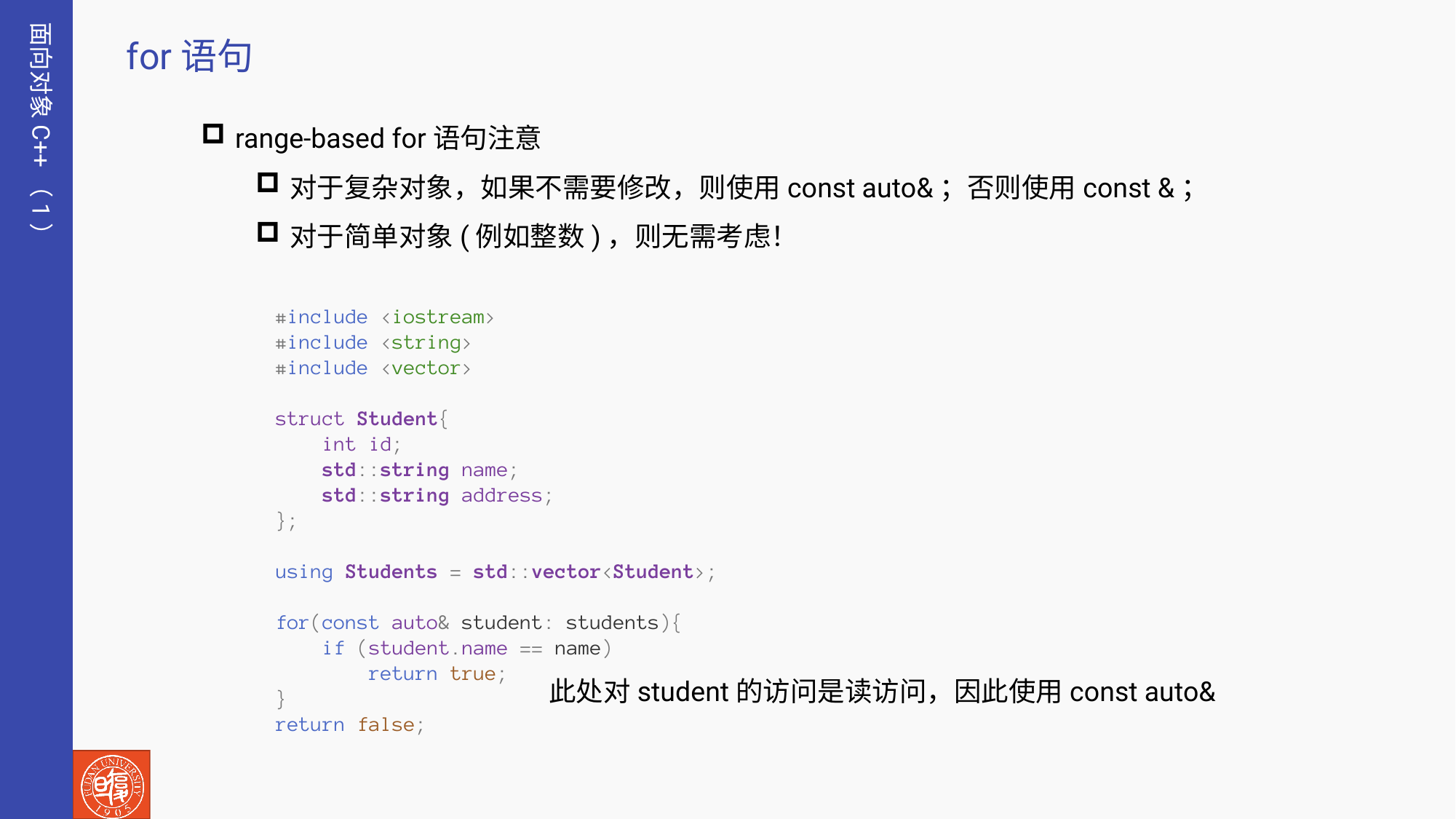

面向对象C++（1）
for语句
range-based for语句注意
对于复杂对象，如果不需要修改，则使用const auto&；否则使用const &；
对于简单对象(例如整数)，则无需考虑！
#include <iostream>
#include <string>
#include <vector>
struct Student{
    int id;
    std::string name;
    std::string address;
};
using Students = std::vector<Student>;
for(const auto& student: students){
    if (student.name == name)
        return true;
}
return false;
此处对student的访问是读访问，因此使用const auto&